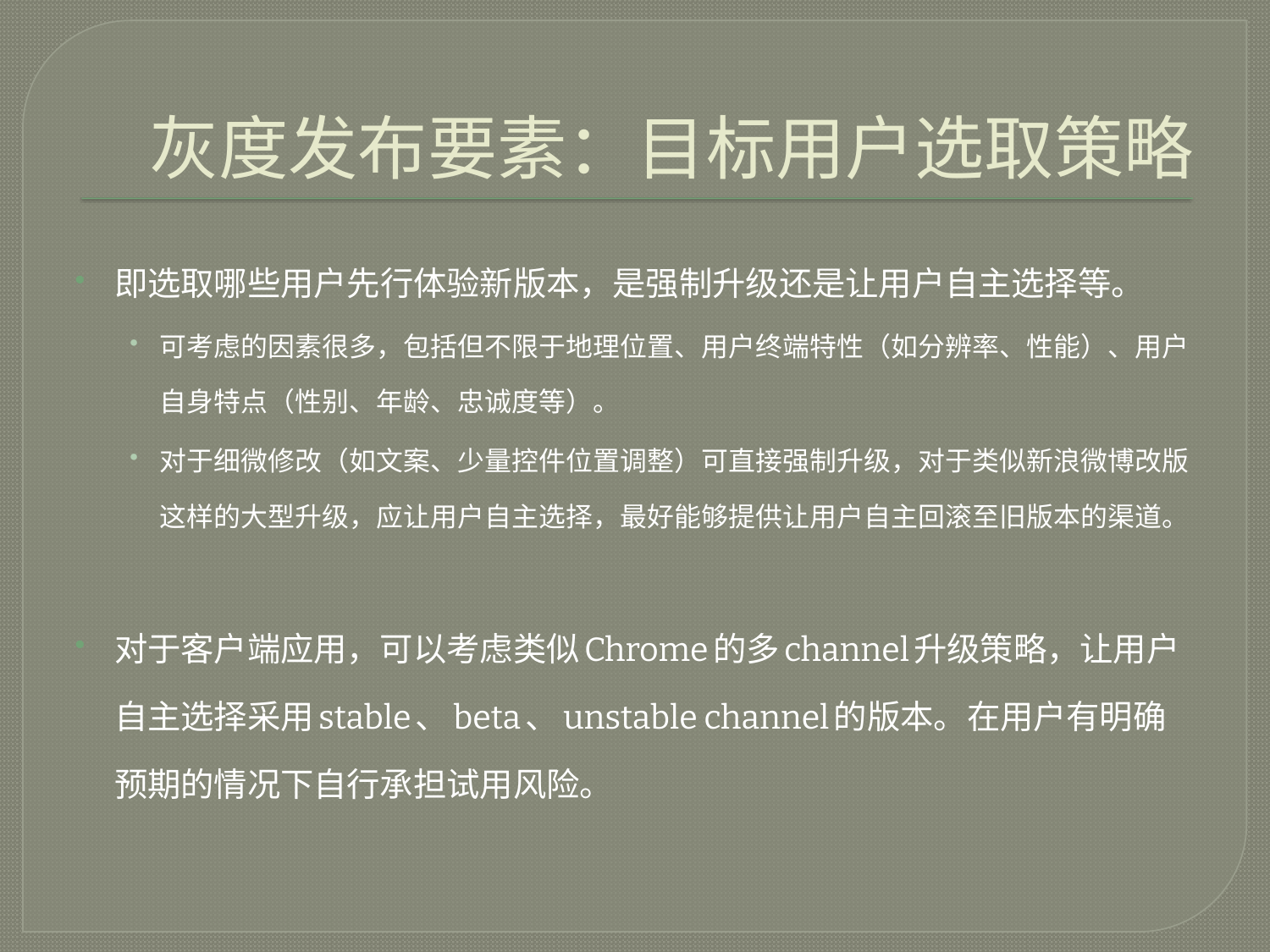

# 灰度发布要素：目标用户选取策略
即选取哪些用户先行体验新版本，是强制升级还是让用户自主选择等。
可考虑的因素很多，包括但不限于地理位置、用户终端特性（如分辨率、性能）、用户自身特点（性别、年龄、忠诚度等）。
对于细微修改（如文案、少量控件位置调整）可直接强制升级，对于类似新浪微博改版这样的大型升级，应让用户自主选择，最好能够提供让用户自主回滚至旧版本的渠道。

对于客户端应用，可以考虑类似Chrome的多channel升级策略，让用户自主选择采用stable、beta、unstable channel的版本。在用户有明确预期的情况下自行承担试用风险。